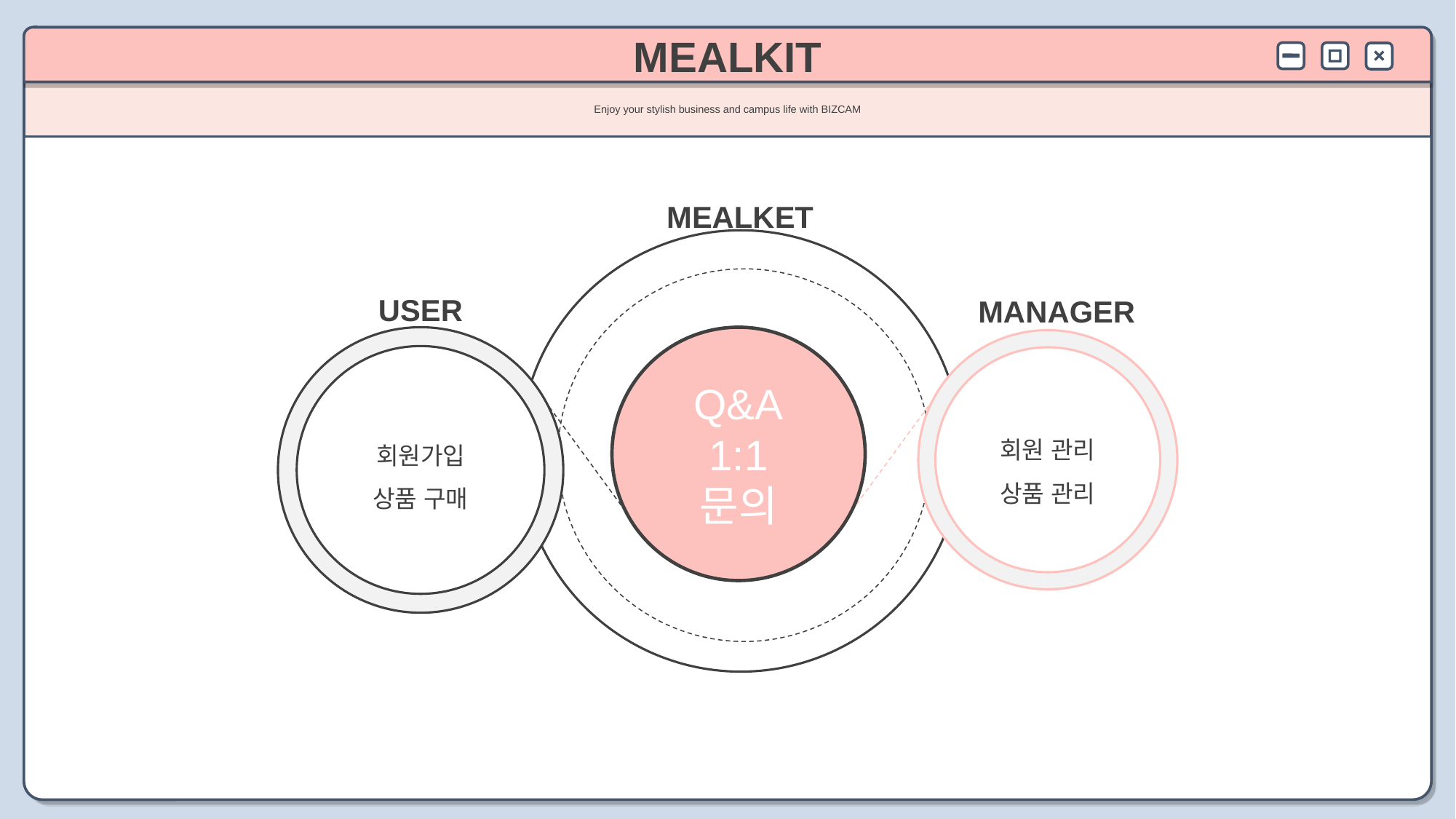

MEALKIT

Enjoy your stylish business and campus life with BIZCAM
MEALKET

Q&A
1:1 문의

USER
MANAGER
회원 관리
상품 관리
회원가입
상품 구매